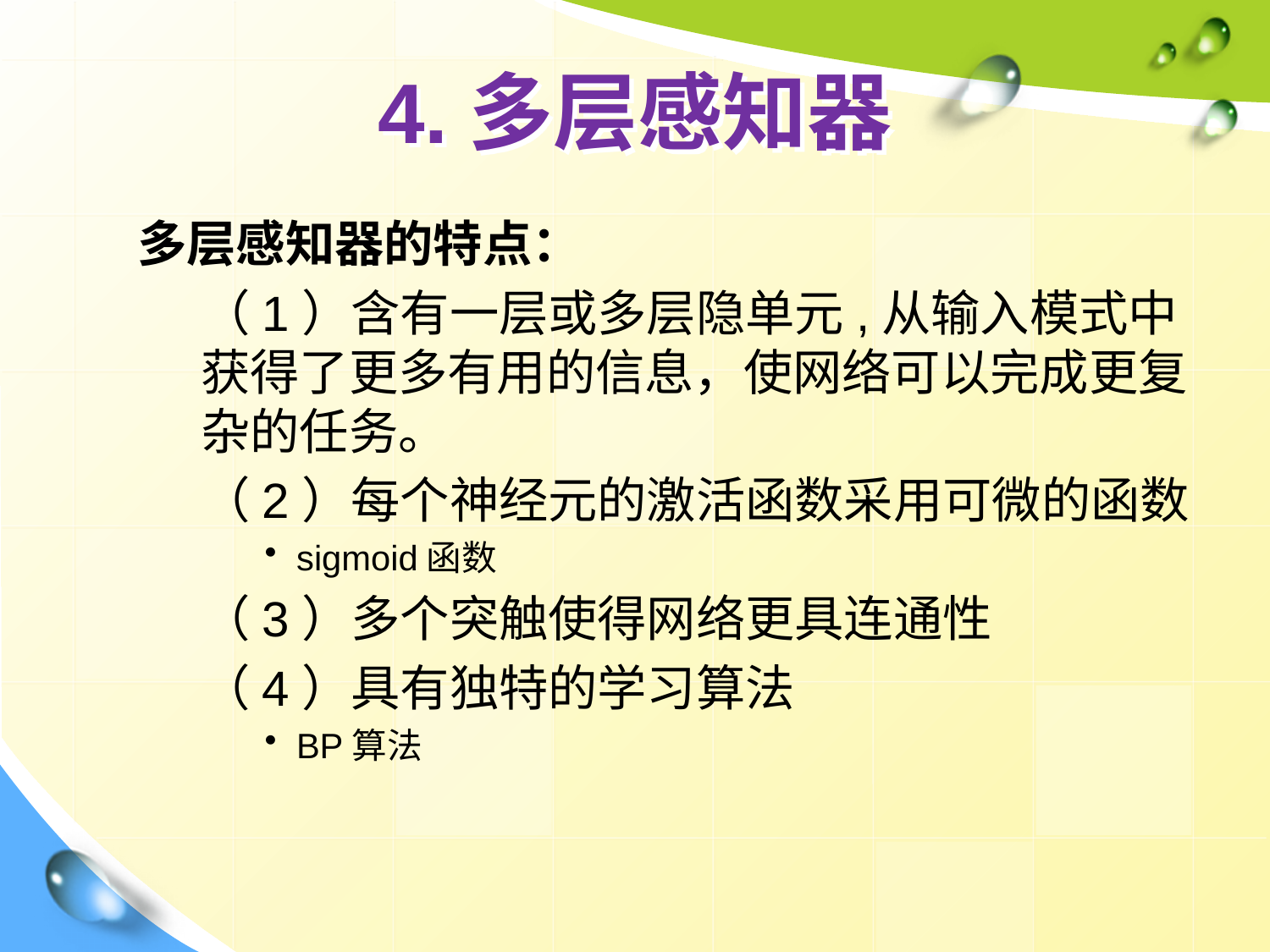

# 4.多层感知器
多层感知器的特点：
（1）含有一层或多层隐单元,从输入模式中获得了更多有用的信息，使网络可以完成更复杂的任务。
（2）每个神经元的激活函数采用可微的函数
sigmoid函数
（3）多个突触使得网络更具连通性
（4）具有独特的学习算法
BP算法